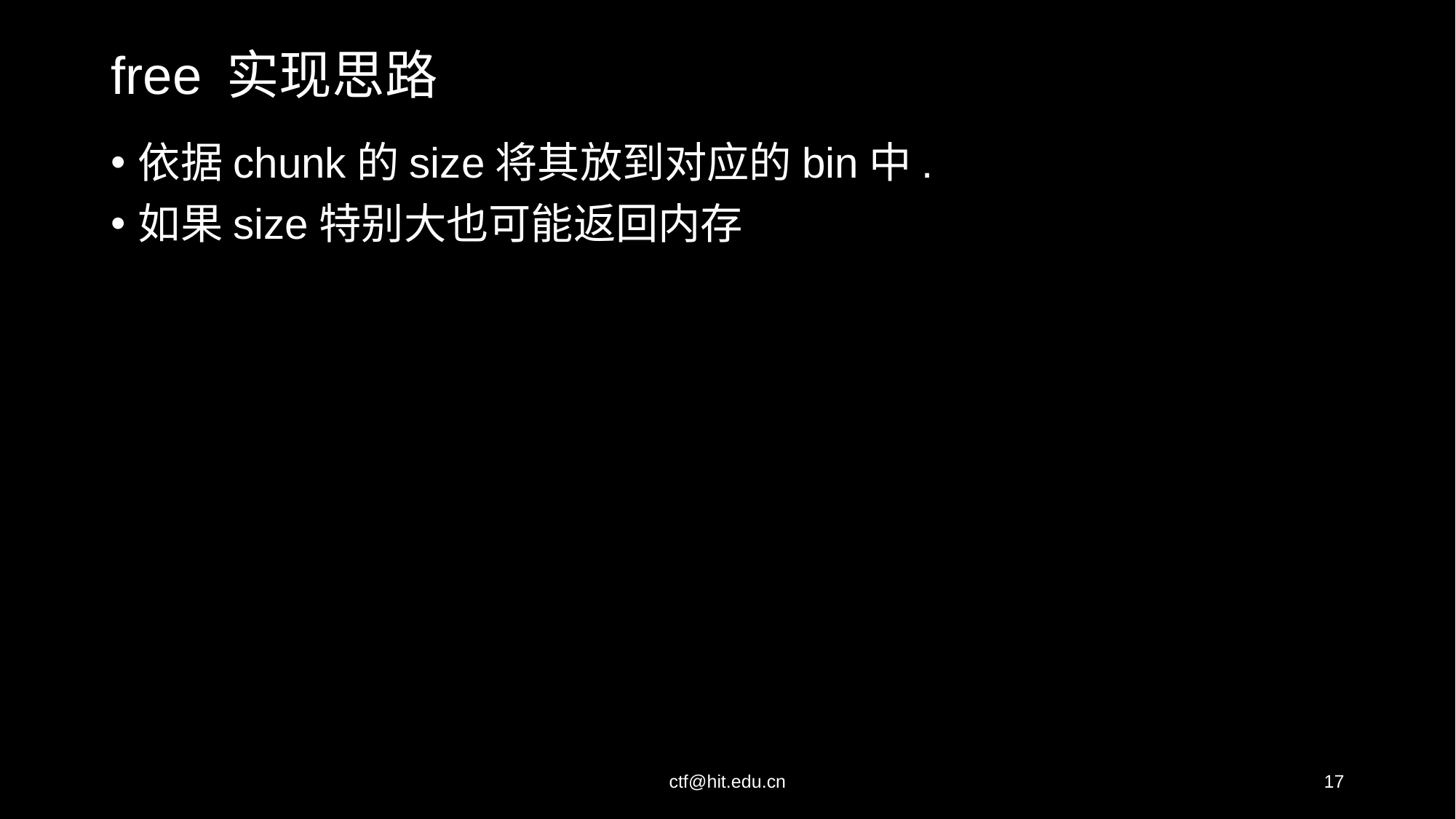

# free 实现思路
依据chunk的size将其放到对应的bin中.
如果size特别大也可能返回内存
ctf@hit.edu.cn
17